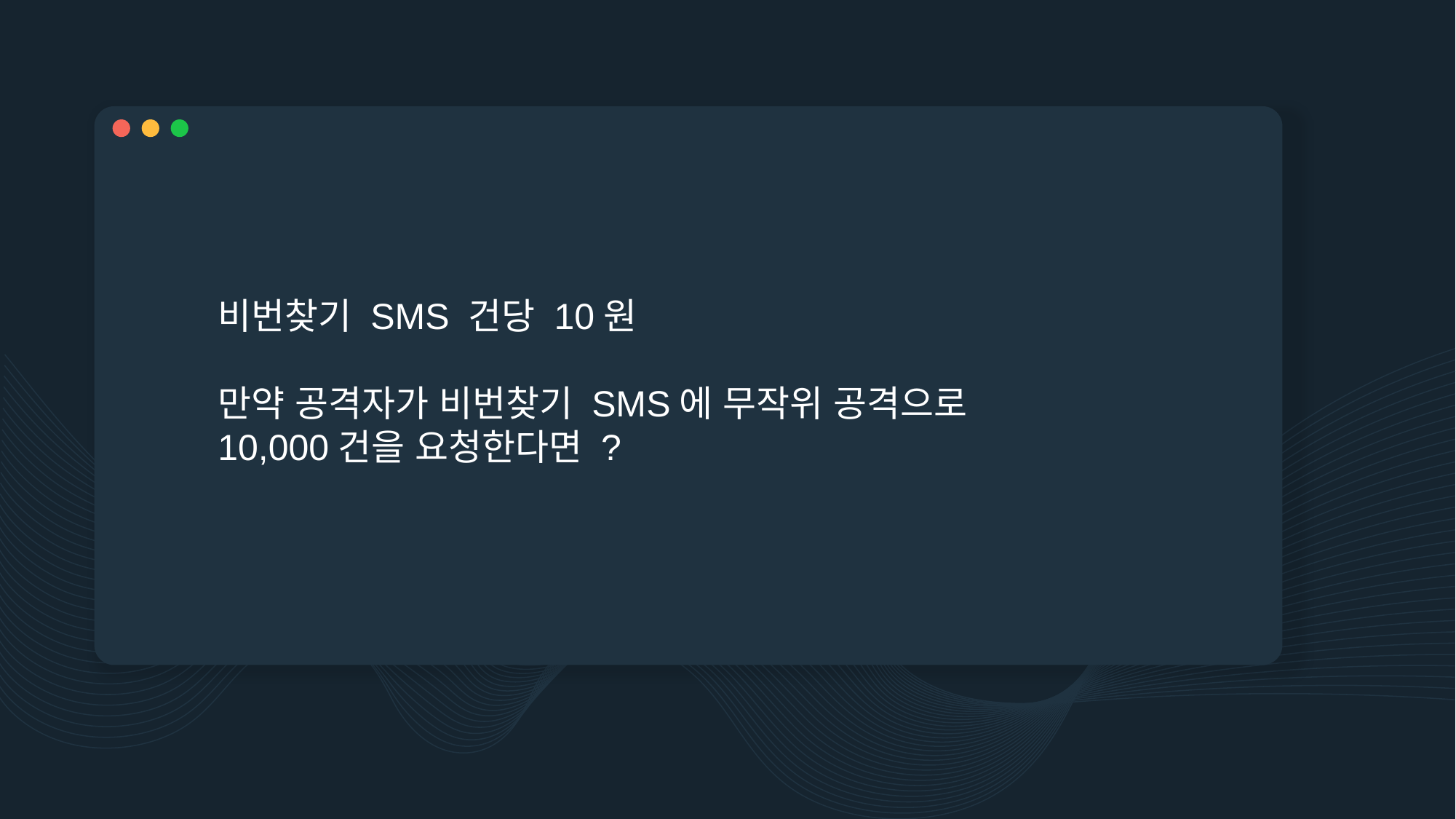

#

비번찾기 SMS 건당 10원

만약 공격자가 비번찾기 SMS에 무작위 공격으로
10,000건을 요청한다면 ?